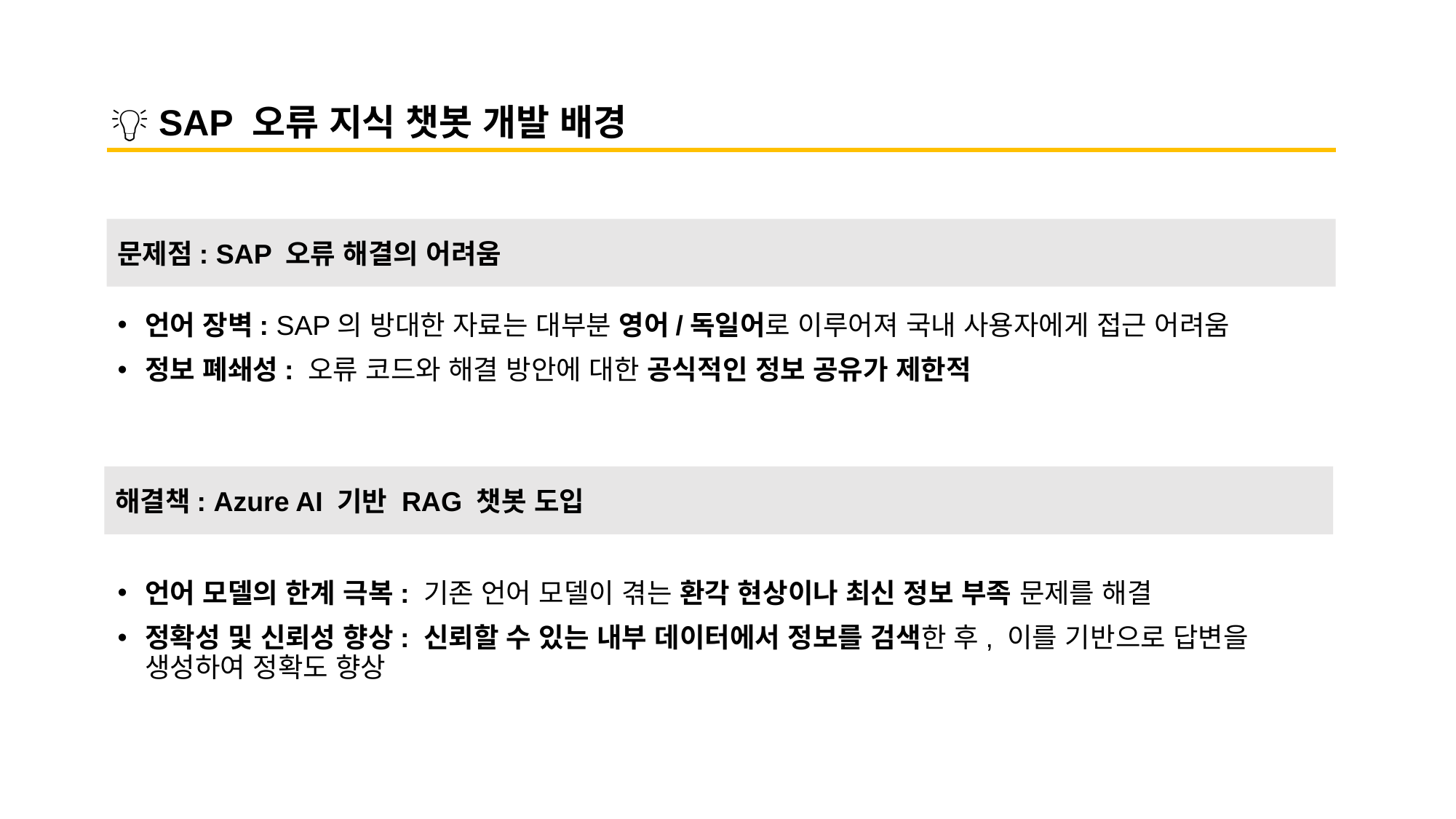

# 💡 SAP 오류 지식 챗봇 개발 배경
문제점: SAP 오류 해결의 어려움
언어 장벽: SAP의 방대한 자료는 대부분 영어/독일어로 이루어져 국내 사용자에게 접근 어려움
정보 폐쇄성: 오류 코드와 해결 방안에 대한 공식적인 정보 공유가 제한적

언어 모델의 한계 극복: 기존 언어 모델이 겪는 환각 현상이나 최신 정보 부족 문제를 해결
정확성 및 신뢰성 향상: 신뢰할 수 있는 내부 데이터에서 정보를 검색한 후, 이를 기반으로 답변을 생성하여 정확도 향상

해결책: Azure AI 기반 RAG 챗봇 도입